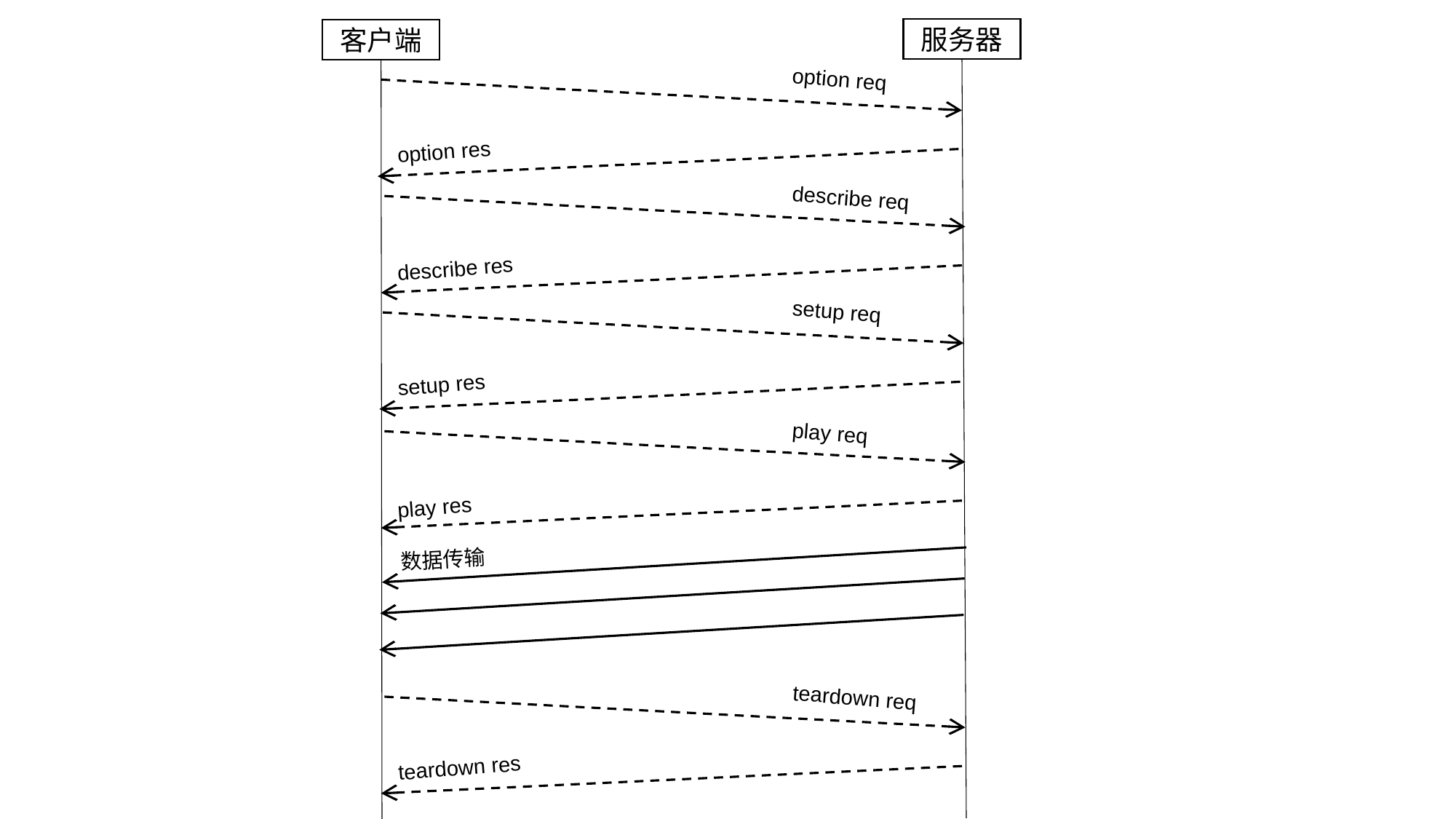

服务器
客户端
option req
option res
describe req
describe res
setup req
setup res
play req
play res
数据传输
teardown req
teardown res